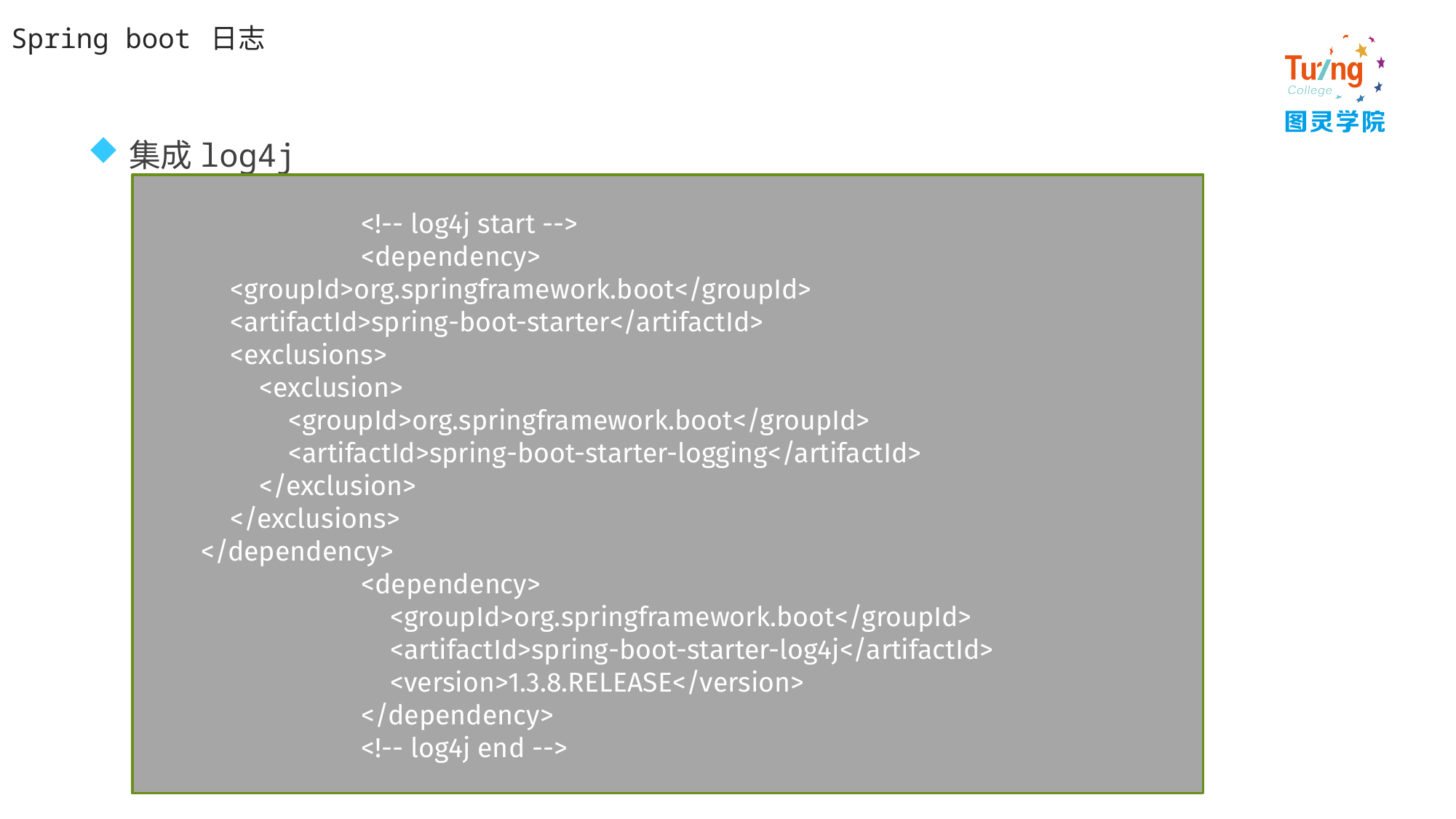

# Spring boot 日志
集成log4j

		<!-- log4j start -->
		<dependency>
            <groupId>org.springframework.boot</groupId>
            <artifactId>spring-boot-starter</artifactId>
            <exclusions>
                <exclusion>
                    <groupId>org.springframework.boot</groupId>
                    <artifactId>spring-boot-starter-logging</artifactId>
                </exclusion>
            </exclusions>
        </dependency>
		<dependency>
		    <groupId>org.springframework.boot</groupId>
		    <artifactId>spring-boot-starter-log4j</artifactId>
		    <version>1.3.8.RELEASE</version>
		</dependency>
		<!-- log4j end -->